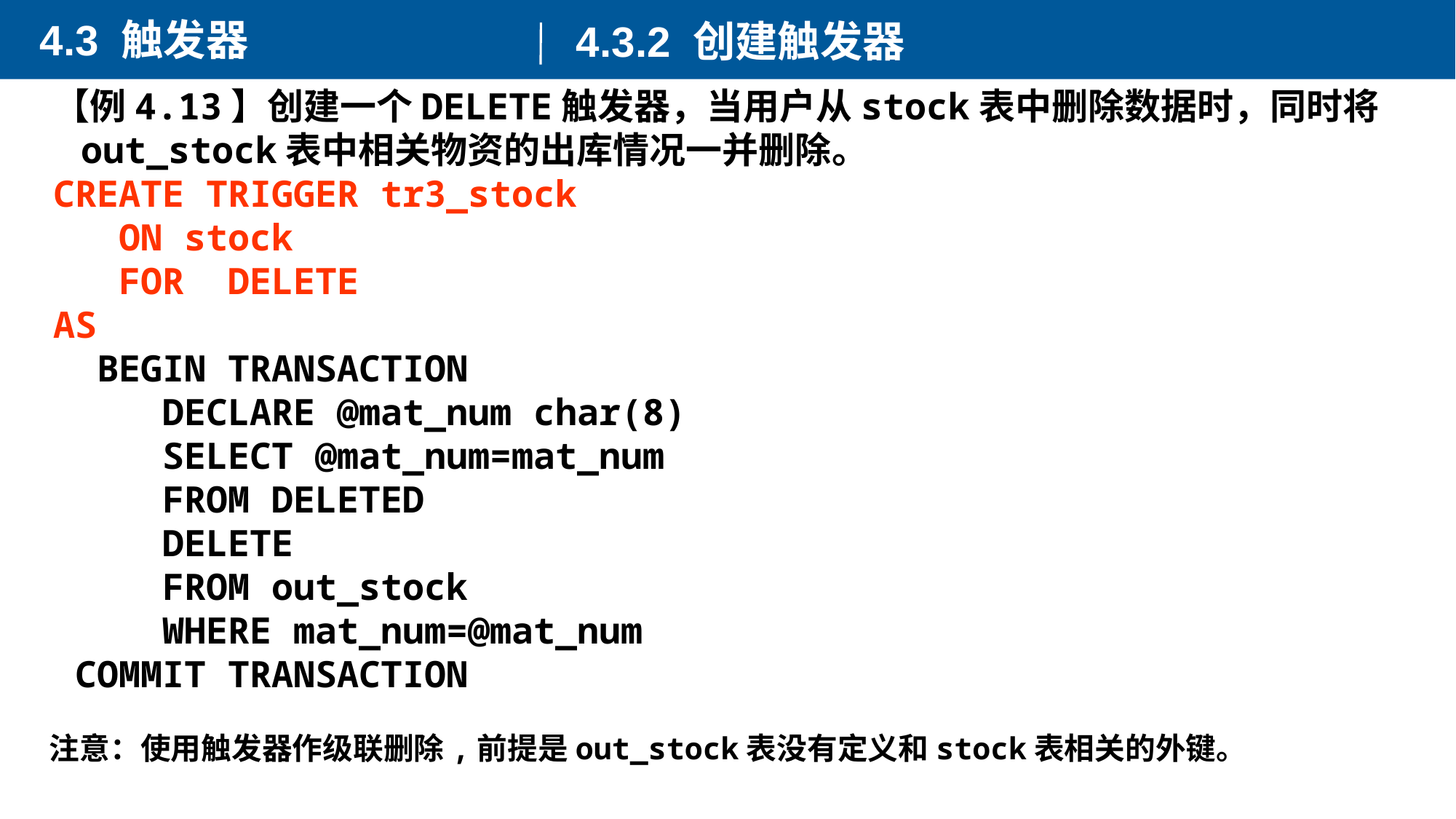

4.3 触发器
4.3.2 创建触发器
【例4.13】创建一个DELETE触发器，当用户从stock表中删除数据时，同时将out_stock表中相关物资的出库情况一并删除。
CREATE TRIGGER tr3_stock
   ON stock
   FOR  DELETE
AS
  BEGIN TRANSACTION
     DECLARE @mat_num char(8)
     SELECT @mat_num=mat_num
     FROM DELETED
     DELETE
     FROM out_stock
     WHERE mat_num=@mat_num
 COMMIT TRANSACTION
注意：使用触发器作级联删除,前提是out_stock表没有定义和stock表相关的外键。